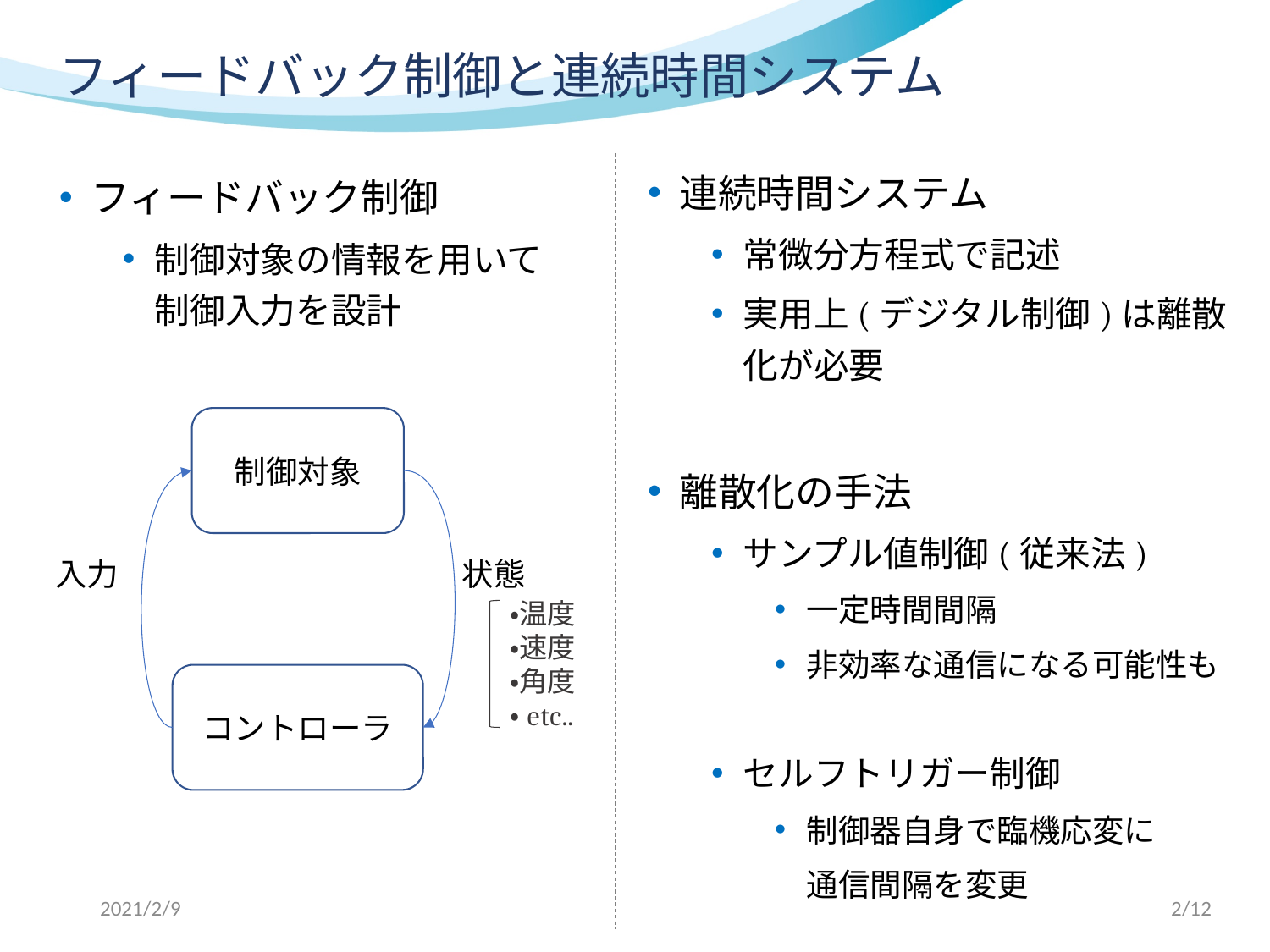

# フィードバック制御と連続時間システム
連続時間システム
常微分方程式で記述
実用上(デジタル制御)は離散化が必要

離散化の手法
サンプル値制御(従来法)
一定時間間隔
非効率な通信になる可能性も

セルフトリガー制御
制御器自身で臨機応変に
　通信間隔を変更
フィードバック制御
制御対象の情報を用いて制御入力を設計

制御対象
入力
状態
・温度
・速度
・角度
・etc..

コントローラ
2021/2/9
2/12